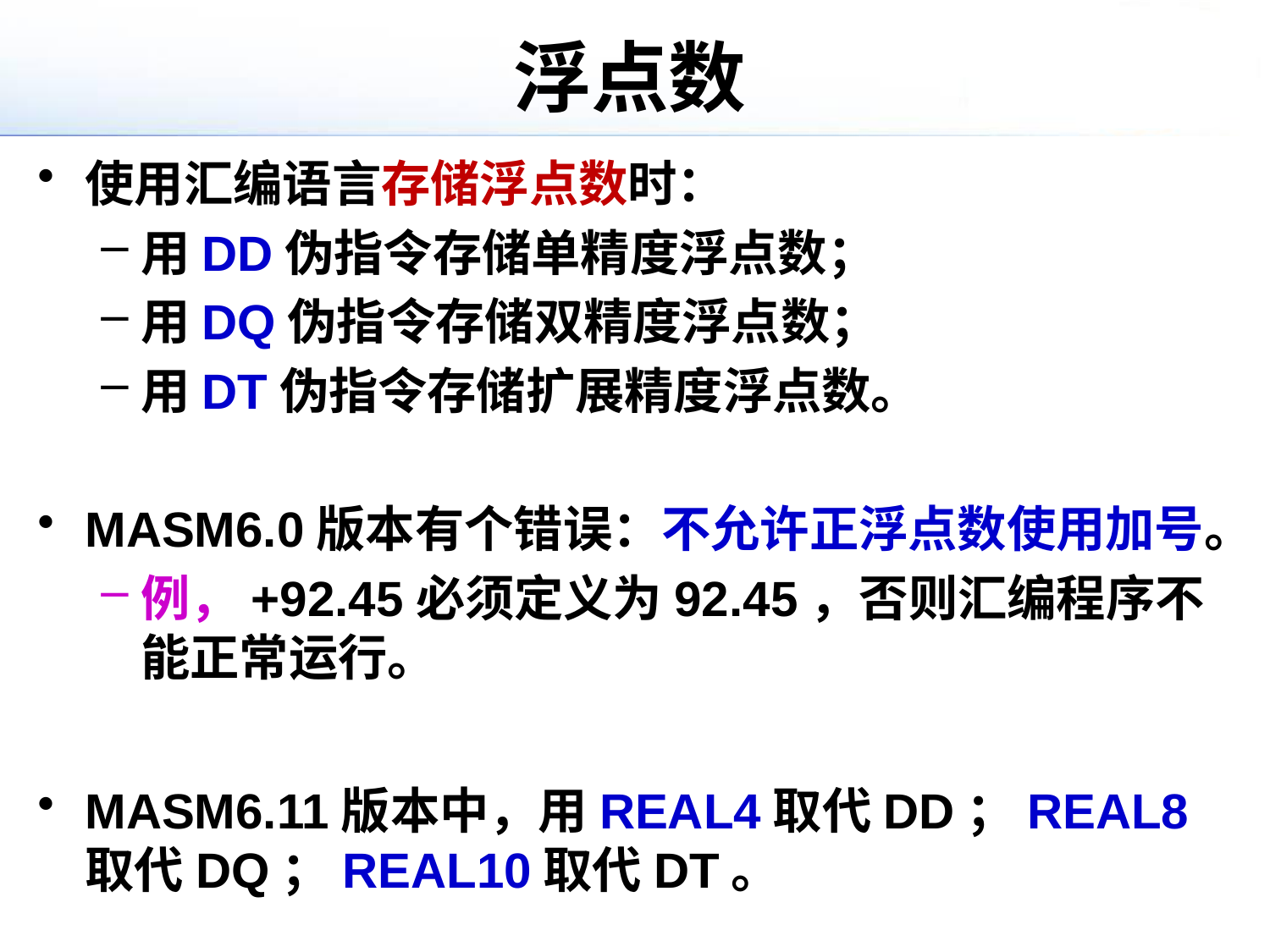

# 浮点数
使用汇编语言存储浮点数时：
用DD伪指令存储单精度浮点数；
用DQ伪指令存储双精度浮点数；
用DT伪指令存储扩展精度浮点数。

MASM6.0版本有个错误：不允许正浮点数使用加号。
例，+92.45必须定义为92.45，否则汇编程序不能正常运行。

MASM6.11版本中，用REAL4取代DD；REAL8取代DQ；REAL10取代DT。